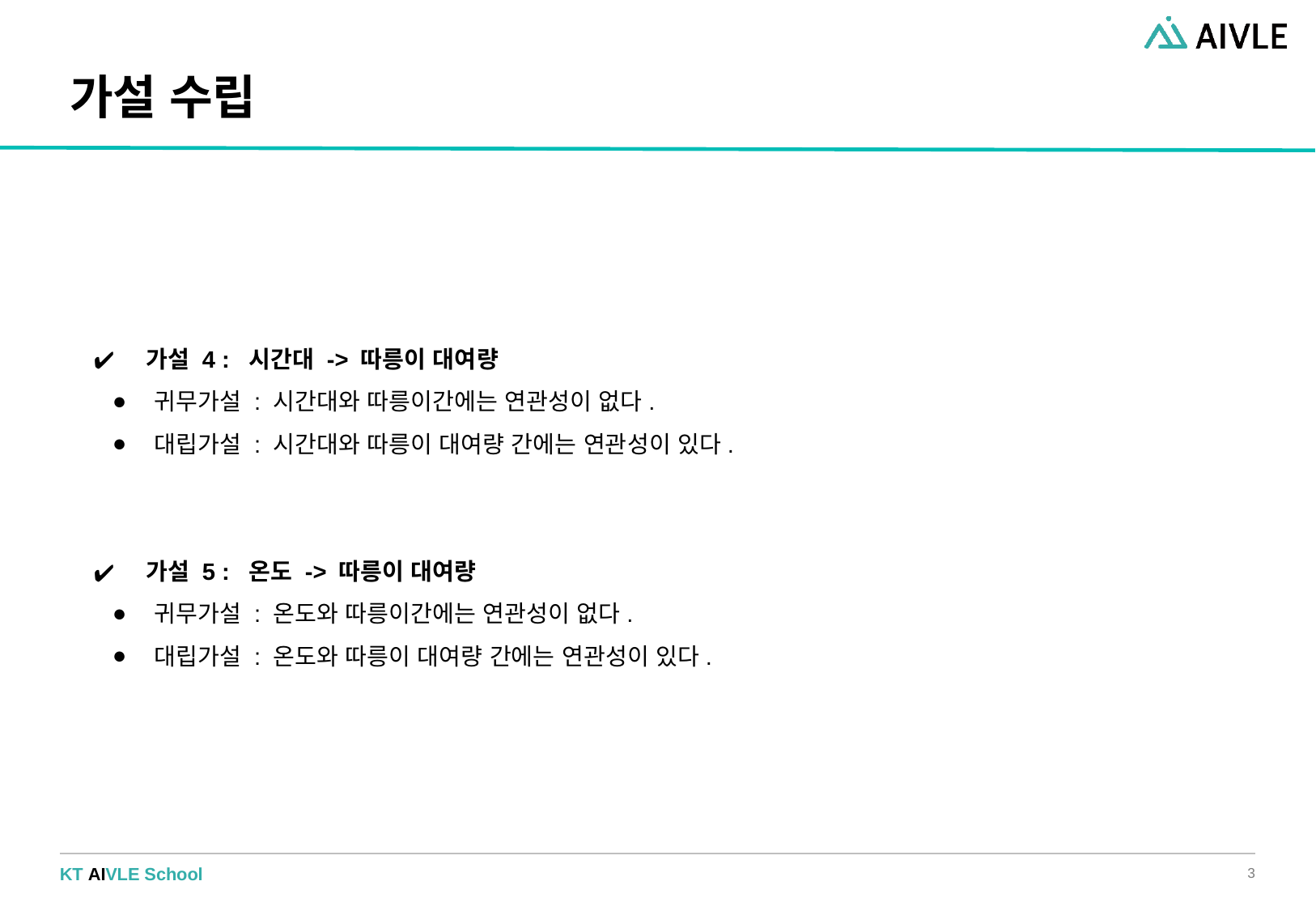

# 가설 수립

  가설 4 :  시간대 -> 따릉이 대여량
귀무가설 : 시간대와 따릉이간에는 연관성이 없다.
대립가설 : 시간대와 따릉이 대여량 간에는 연관성이 있다.

  가설 5 :  온도 -> 따릉이 대여량
귀무가설 : 온도와 따릉이간에는 연관성이 없다.
대립가설 : 온도와 따릉이 대여량 간에는 연관성이 있다.